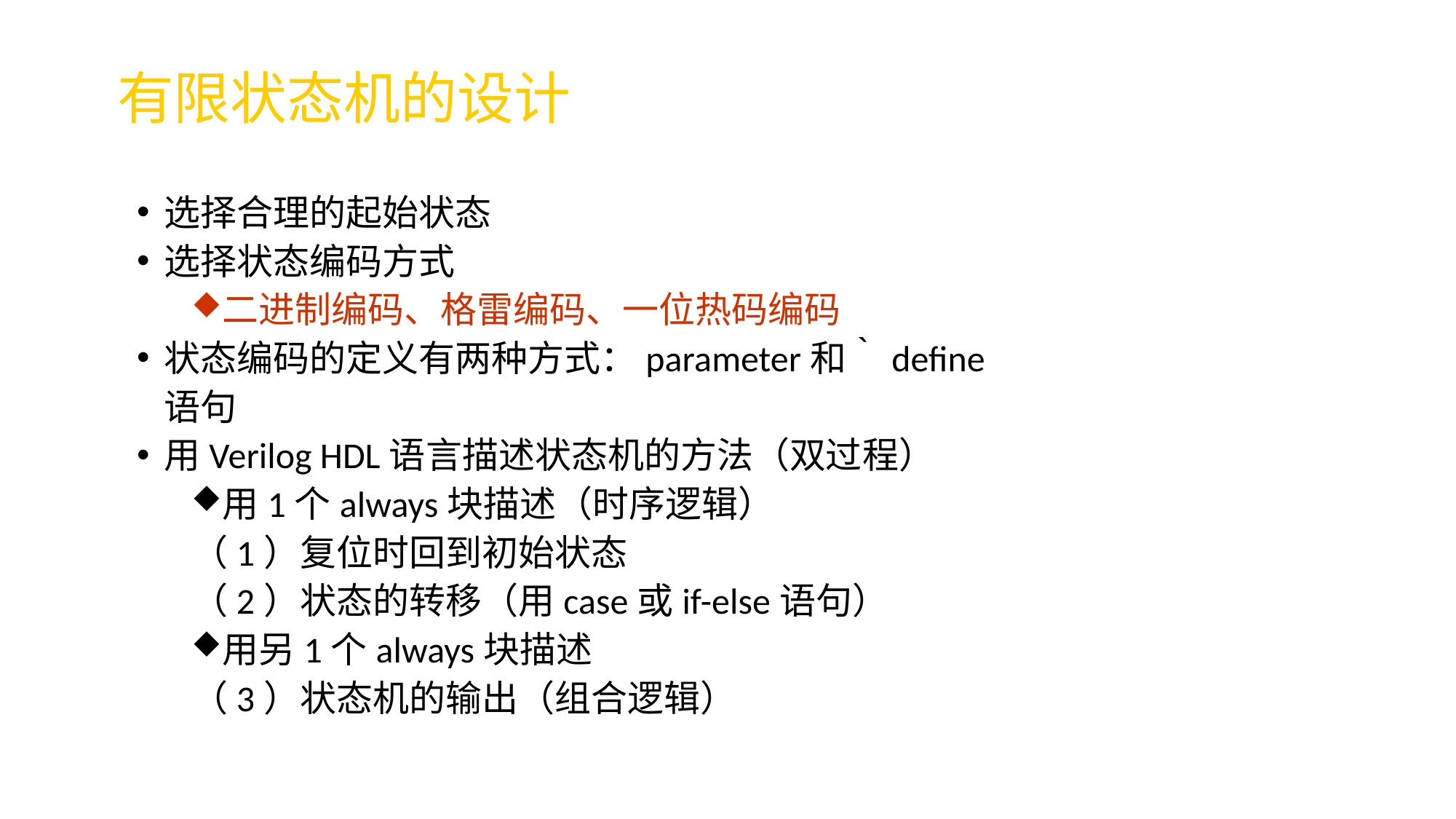

有限状态机的设计
选择合理的起始状态
选择状态编码方式
二进制编码、格雷编码、一位热码编码
状态编码的定义有两种方式：parameter和‵define语句
用Verilog HDL语言描述状态机的方法（双过程）
用1个always块描述（时序逻辑）
（1）复位时回到初始状态
（2）状态的转移（用case或if-else语句）
用另1个always块描述
（3）状态机的输出（组合逻辑）